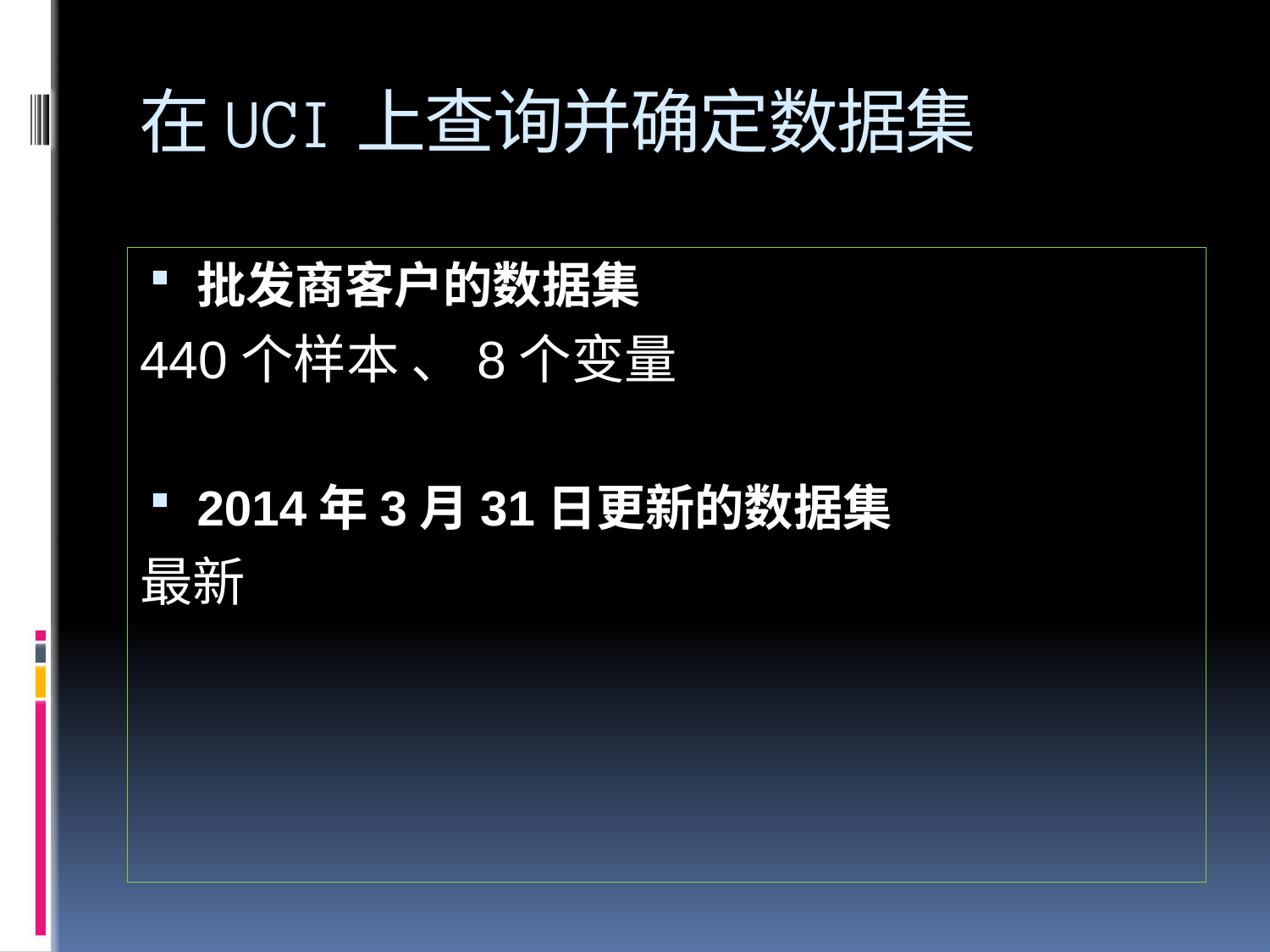

# 在UCI上查询并确定数据集
批发商客户的数据集
440个样本 、8个变量

2014年3月31日更新的数据集
最新